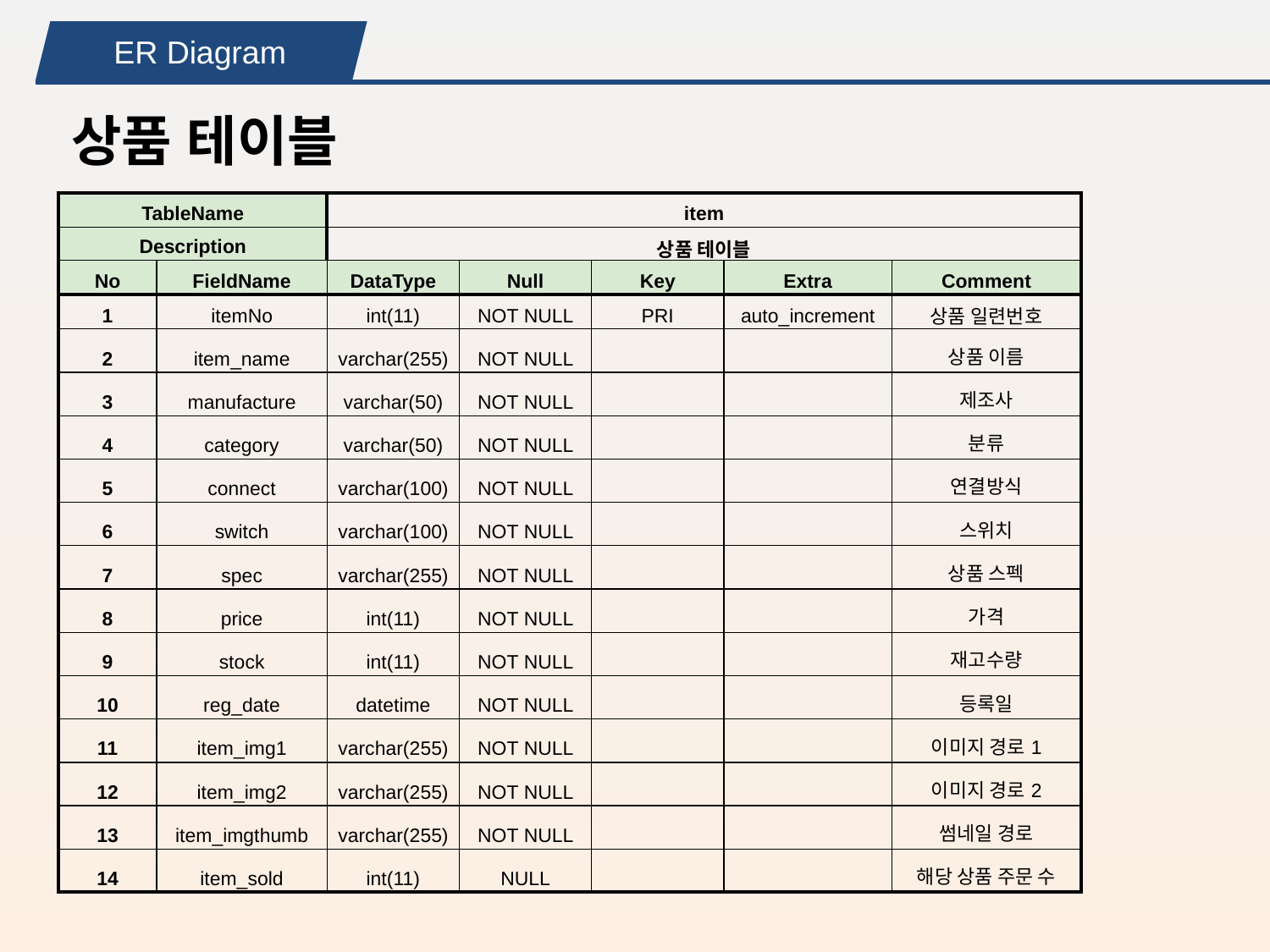

ER Diagram

상품 테이블
| TableName |  | item |  |  |  |  |
| --- | --- | --- | --- | --- | --- | --- |
| Description |  | 상품 테이블 |  |  |  |  |
| No | FieldName | DataType | Null | Key | Extra | Comment |
| 1 | itemNo | int(11) | NOT NULL | PRI | auto\_increment | 상품 일련번호 |
| 2 | item\_name | varchar(255) | NOT NULL |  |  | 상품 이름 |
| 3 | manufacture | varchar(50) | NOT NULL |  |  | 제조사 |
| 4 | category | varchar(50) | NOT NULL |  |  | 분류 |
| 5 | connect | varchar(100) | NOT NULL |  |  | 연결방식 |
| 6 | switch | varchar(100) | NOT NULL |  |  | 스위치 |
| 7 | spec | varchar(255) | NOT NULL |  |  | 상품 스펙 |
| 8 | price | int(11) | NOT NULL |  |  | 가격 |
| 9 | stock | int(11) | NOT NULL |  |  | 재고수량 |
| 10 | reg\_date | datetime | NOT NULL |  |  | 등록일 |
| 11 | item\_img1 | varchar(255) | NOT NULL |  |  | 이미지 경로1 |
| 12 | item\_img2 | varchar(255) | NOT NULL |  |  | 이미지 경로2 |
| 13 | item\_imgthumb | varchar(255) | NOT NULL |  |  | 썸네일 경로 |
| 14 | item\_sold | int(11) | NULL |  |  | 해당 상품 주문 수 |